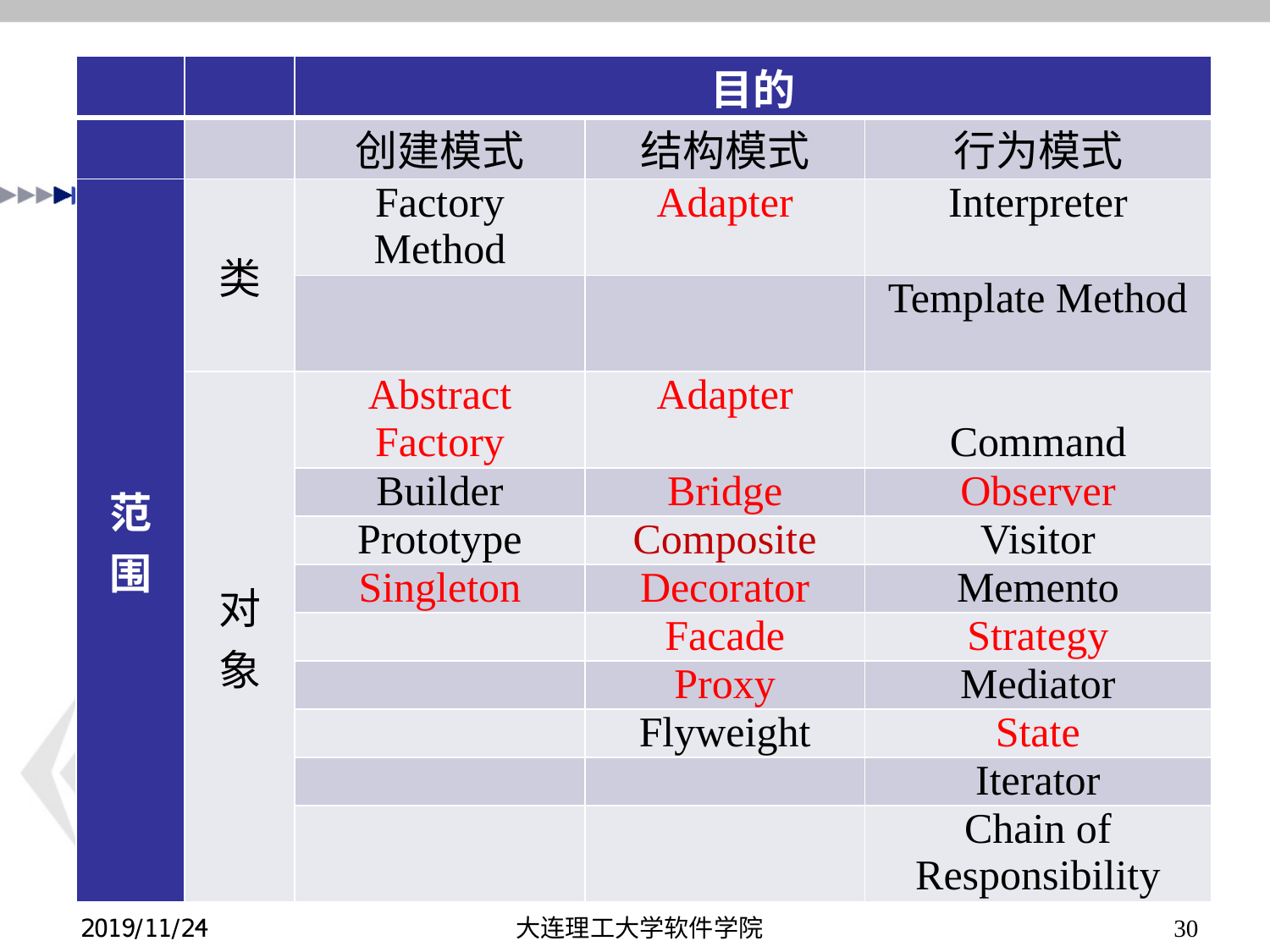

|  |  | 目的 |  |  |
| --- | --- | --- | --- | --- |
|  |  | 创建模式 | 结构模式 | 行为模式 |
| 范 围 | 类 | Factory Method | Adapter | Interpreter |
|  |  |  |  | Template Method |
|  | 对 象 | Abstract Factory | Adapter | Command |
|  |  | Builder | Bridge | Observer |
|  |  | Prototype | Composite | Visitor |
|  |  | Singleton | Decorator | Memento |
|  |  |  | Facade | Strategy |
|  |  |  | Proxy | Mediator |
|  |  |  | Flyweight | State |
|  |  |  |  | Iterator |
|  |  |  |  | Chain of Responsibility |
2019/11/24
大连理工大学软件学院
30